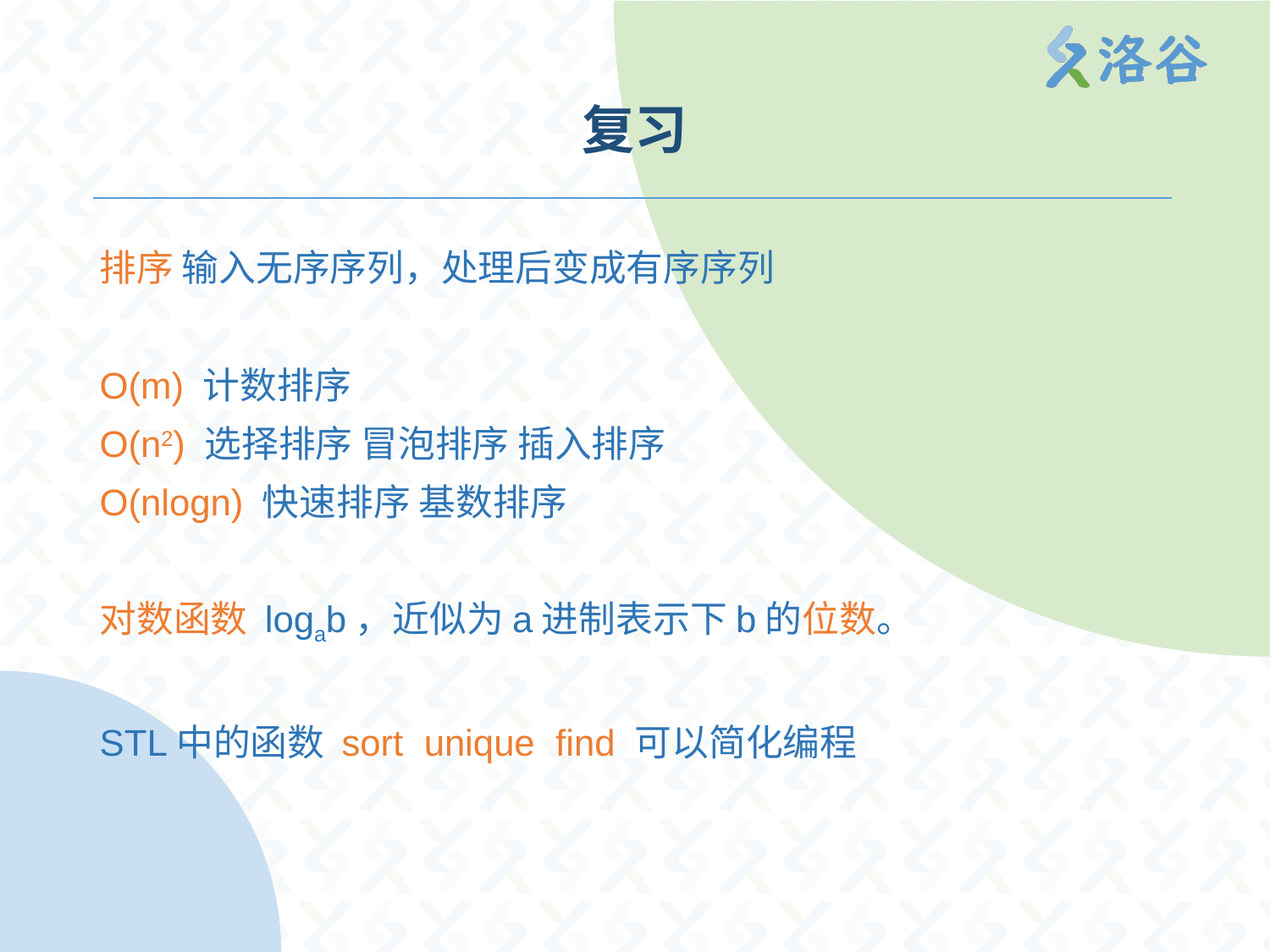

# 复习
排序 输入无序序列，处理后变成有序序列

O(m) 计数排序
O(n2) 选择排序 冒泡排序 插入排序
O(nlogn) 快速排序 基数排序

对数函数 logab，近似为a进制表示下b的位数。

STL中的函数 sort  unique  find 可以简化编程